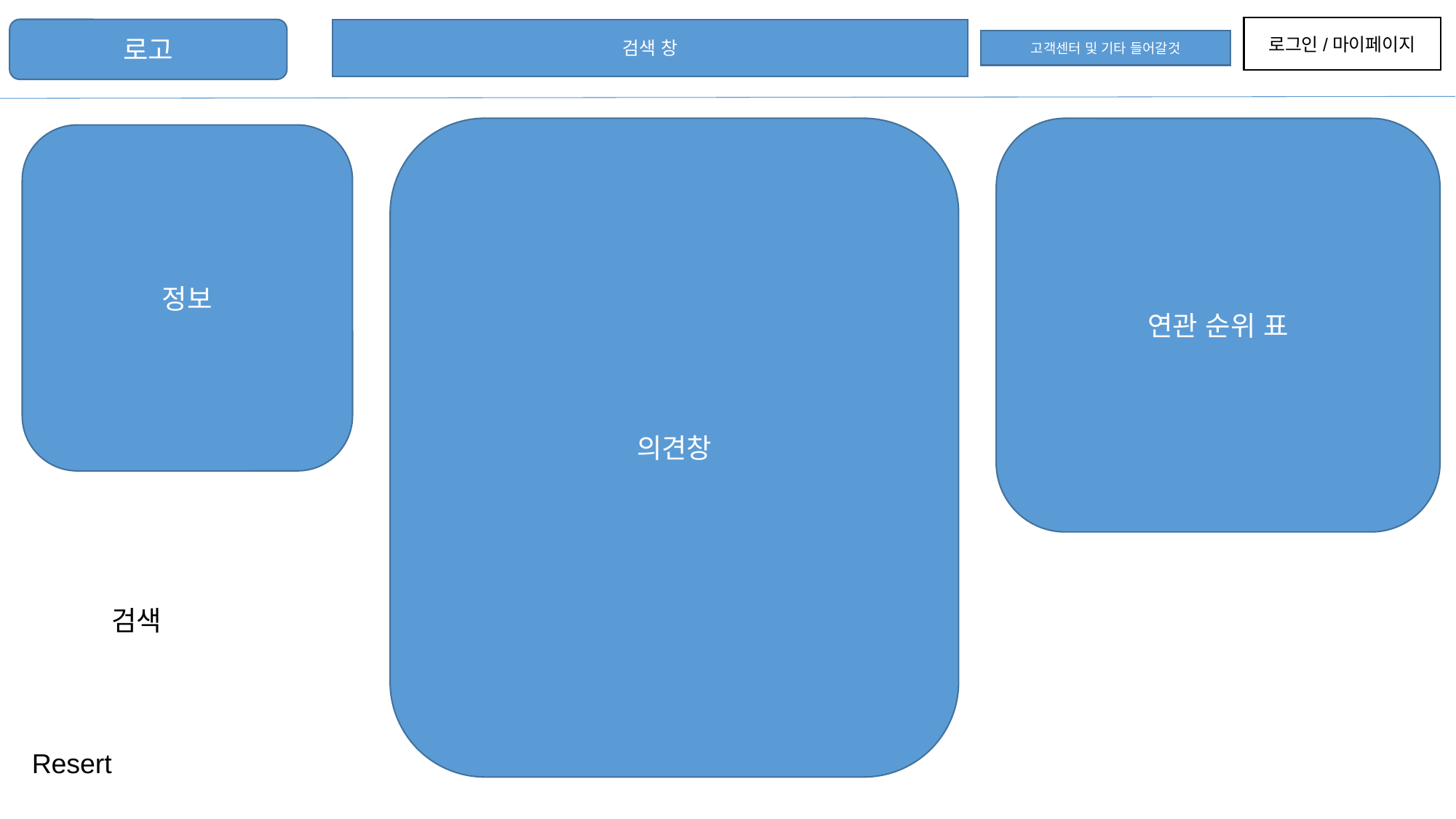

로그인/마이페이지
로고
검색 창
고객센터 및 기타 들어갈것
의견창
연관 순위 표
정보
검색
Resert